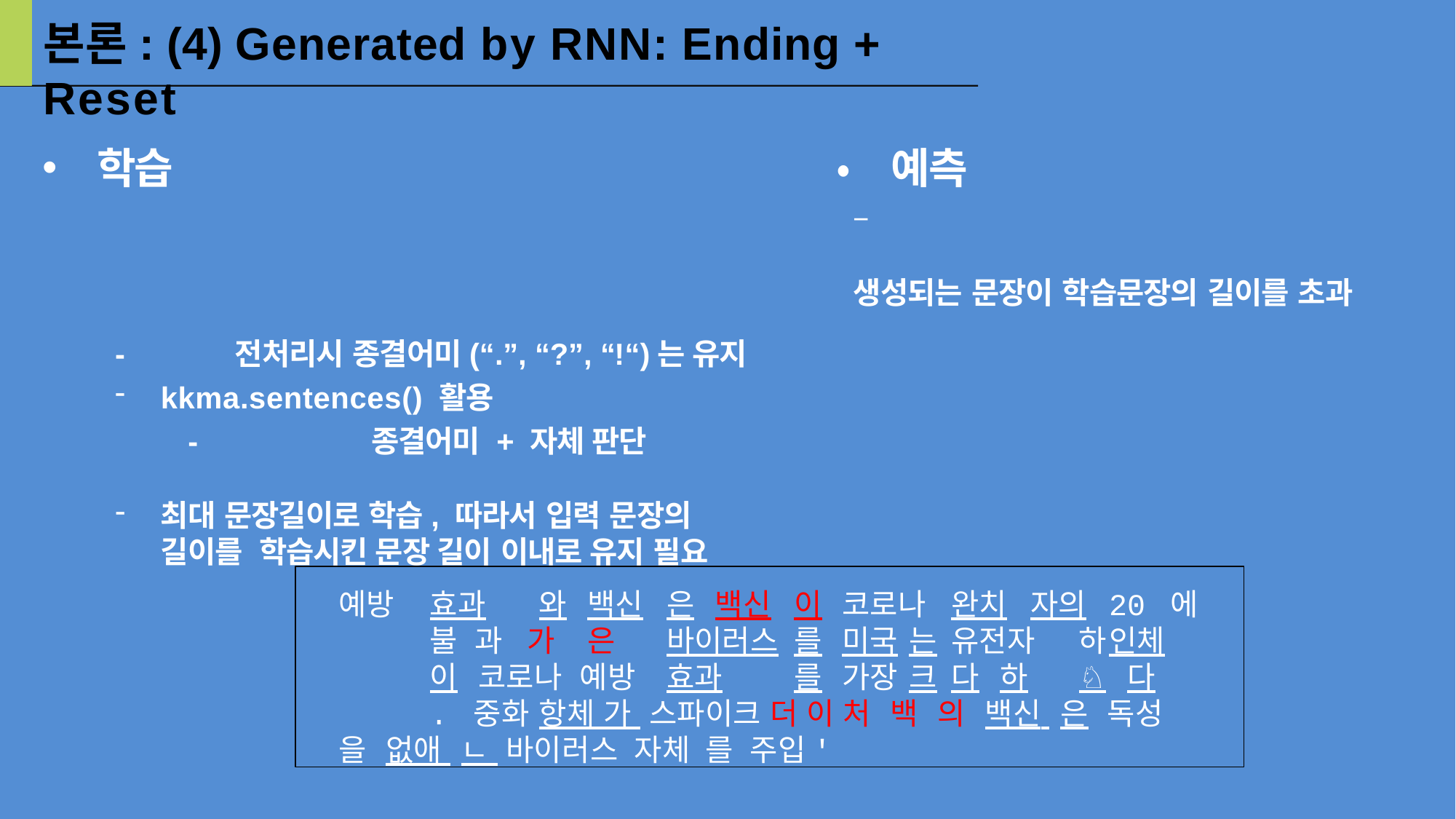

# 본론: (4) Generated by RNN: Ending + Reset
학습	•	예측
–	생성되는 문장이 학습문장의 길이를 초과
-	전처리시 종결어미(“.”, “?”, “!“)는 유지
kkma.sentences() 활용
-	종결어미 + 자체 판단

최대 문장길이로 학습, 따라서 입력 문장의 길이를  학습시킨 문장 길이 이내로 유지 필요
예방	효과		와	백신	은	백신	이	코로나	완치		자의	20 에	불  과	가	은	바이러스	를	미국	는	유전자	하	인체	이		코로나  예방	효과		를	가장	크	다	하		♘	다	. 중화	항체 가  스파이크 더 이 처 백 의 백신 은 독성 을 없애 ㄴ  바이러스 자체 를 주입'